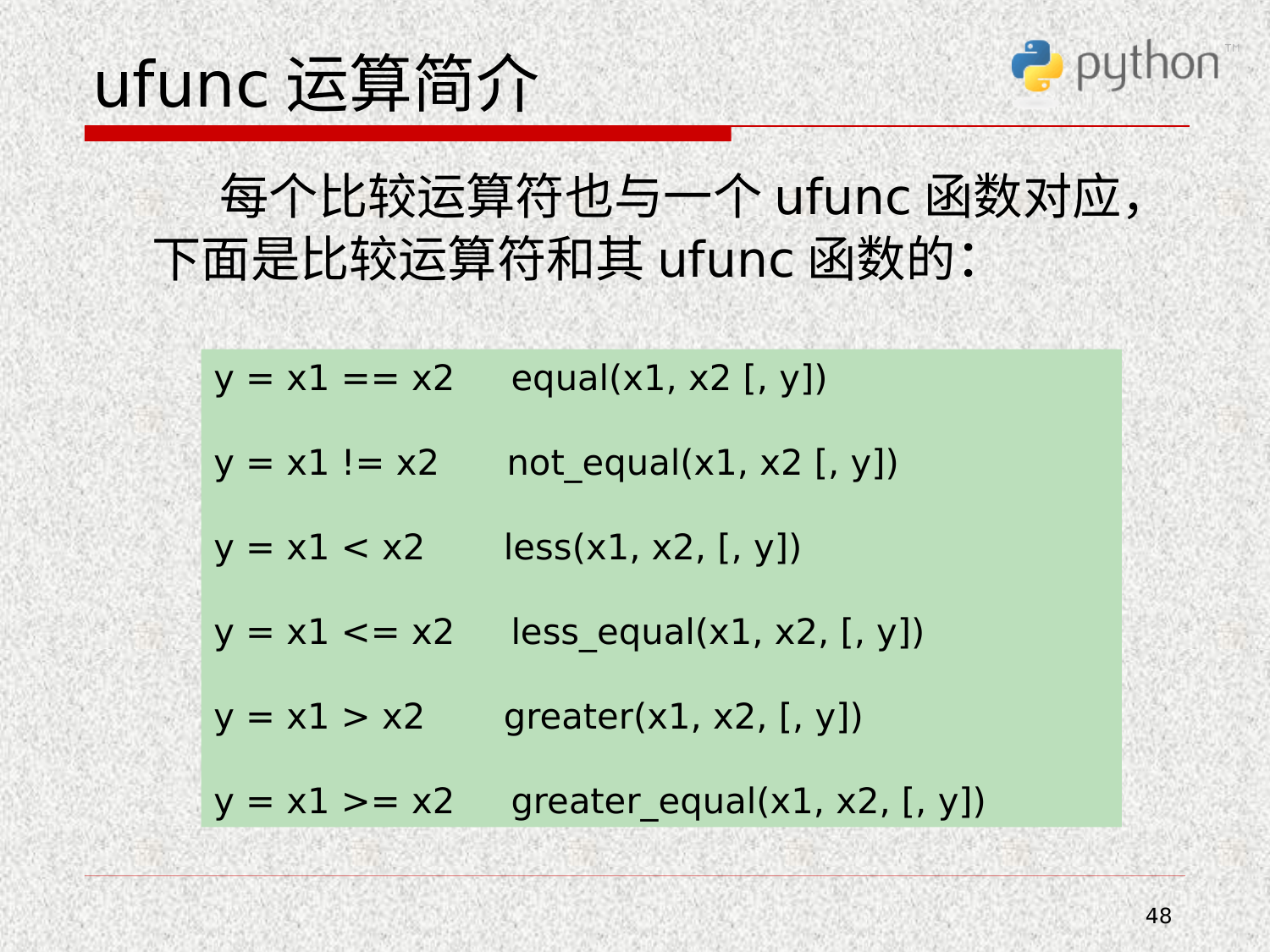

# ufunc运算简介
           每个比较运算符也与一个ufunc函数对应，下面是比较运算符和其ufunc函数的：
y = x1 == x2     equal(x1, x2 [, y])

y = x1 != x2      not_equal(x1, x2 [, y])

y = x1 < x2       less(x1, x2, [, y])

y = x1 <= x2     less_equal(x1, x2, [, y])

y = x1 > x2       greater(x1, x2, [, y])

y = x1 >= x2     greater_equal(x1, x2, [, y])
48